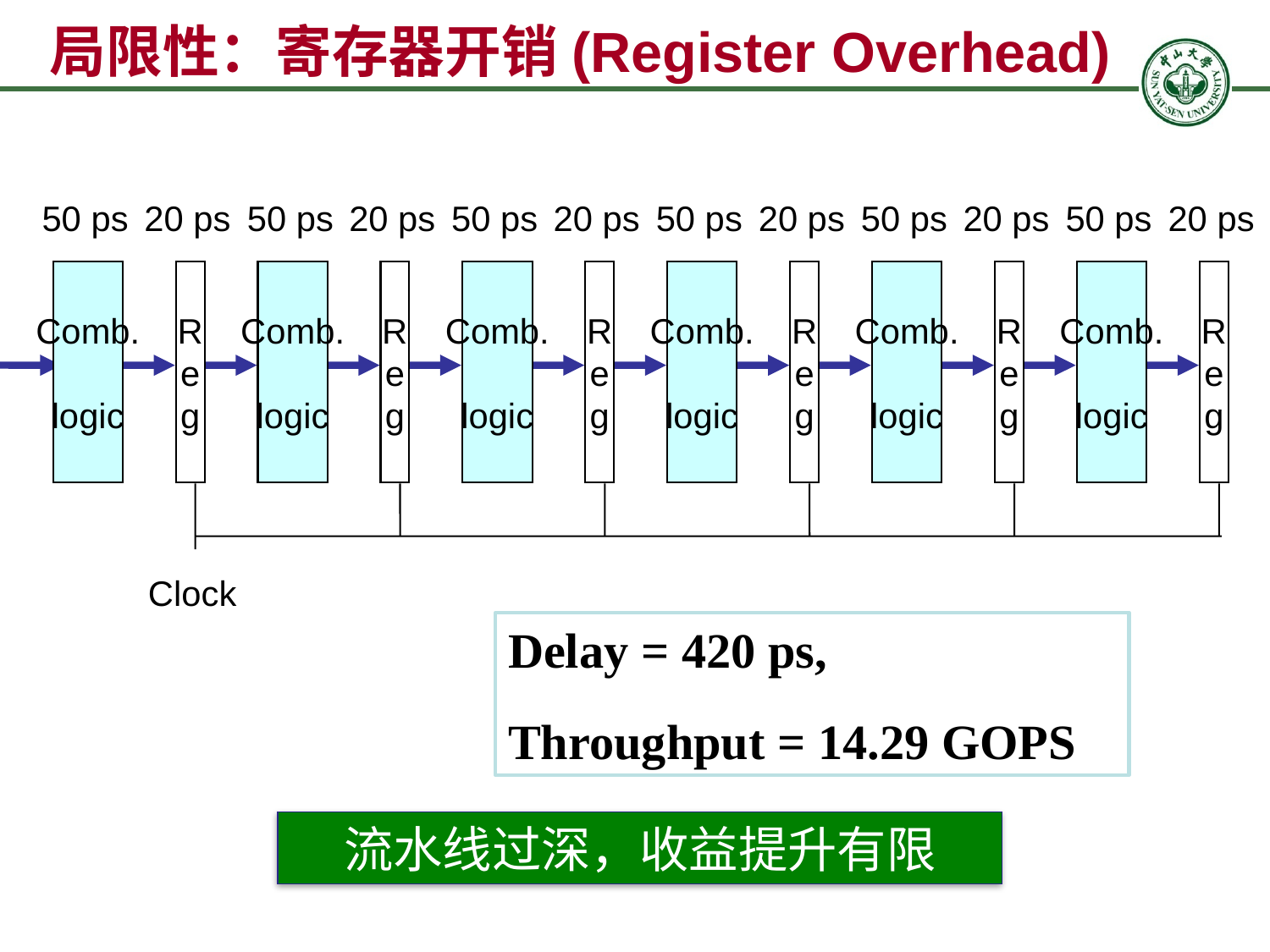

# 局限性：寄存器开销(Register Overhead)
50 ps
20 ps
50 ps
20 ps
50 ps
20 ps
50 ps
20 ps
50 ps
20 ps
50 ps
20 ps
Comb.

logic
R
e
g
Comb.

logic
R
e
g
Comb.

logic
R
e
g
Comb.

logic
R
e
g
Comb.

logic
R
e
g
Comb.

logic
R
e
g

Clock
Delay = 420 ps,
Throughput = 14.29 GOPS
流水线过深，收益提升有限